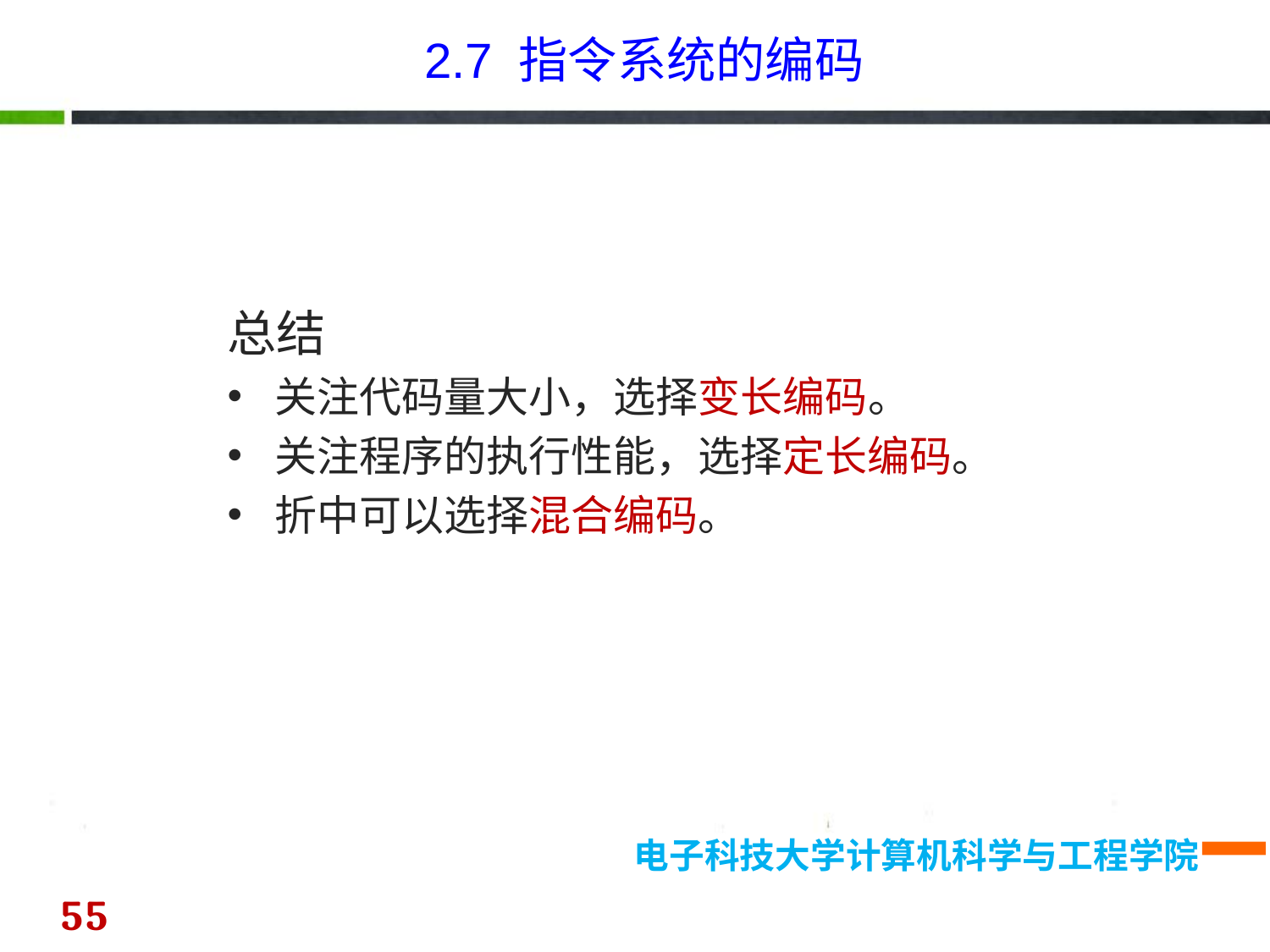

2.7 指令系统的编码
总结
关注代码量大小，选择变长编码。
关注程序的执行性能，选择定长编码。
折中可以选择混合编码。